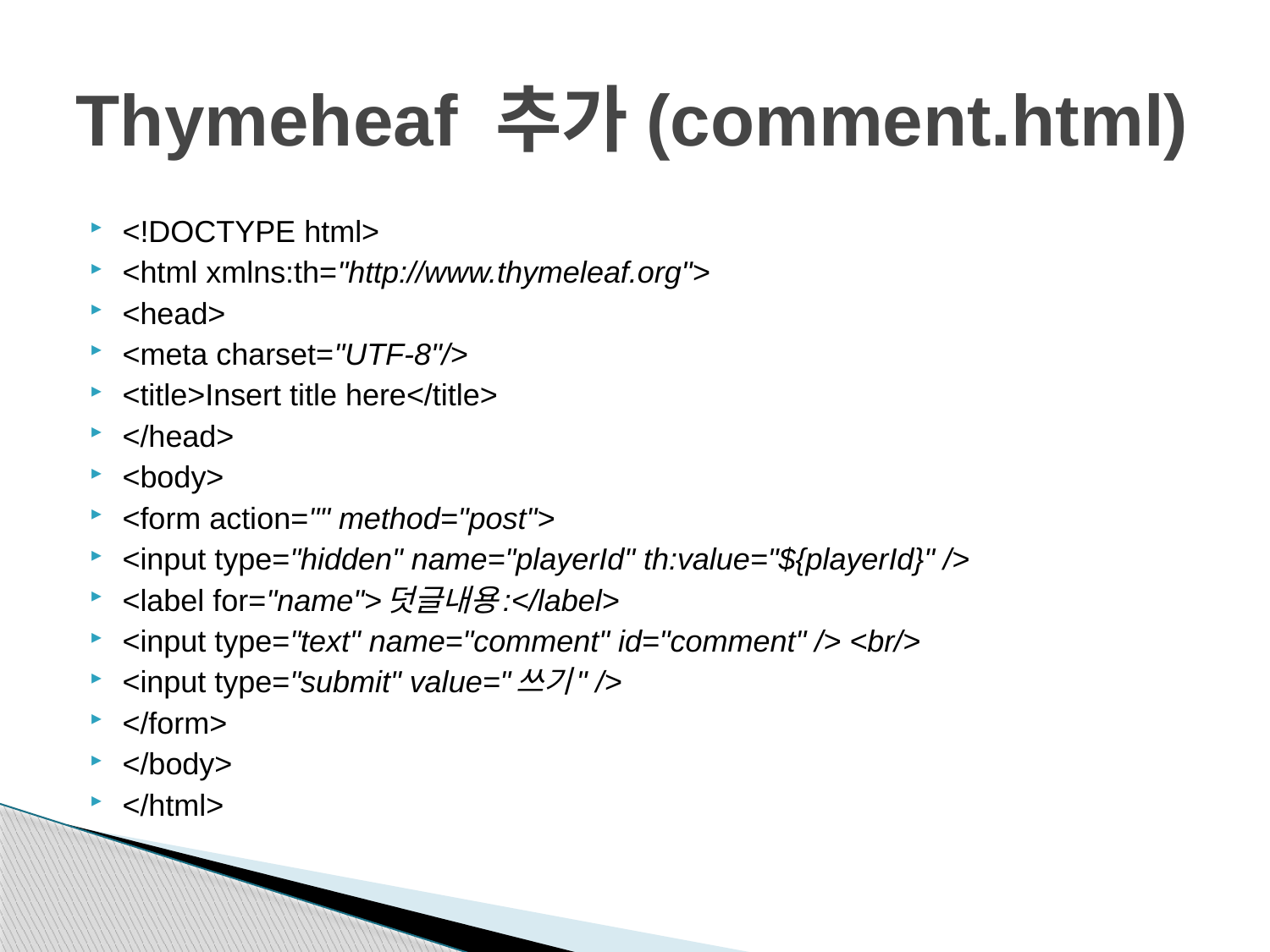

# Thymeheaf 추가(comment.html)
<!DOCTYPE html>
<html xmlns:th="http://www.thymeleaf.org">
<head>
<meta charset="UTF-8"/>
<title>Insert title here</title>
</head>
<body>
<form action="" method="post">
<input type="hidden" name="playerId" th:value="${playerId}" />
<label for="name">덧글내용:</label>
<input type="text" name="comment" id="comment" /> <br/>
<input type="submit" value="쓰기" />
</form>
</body>
</html>